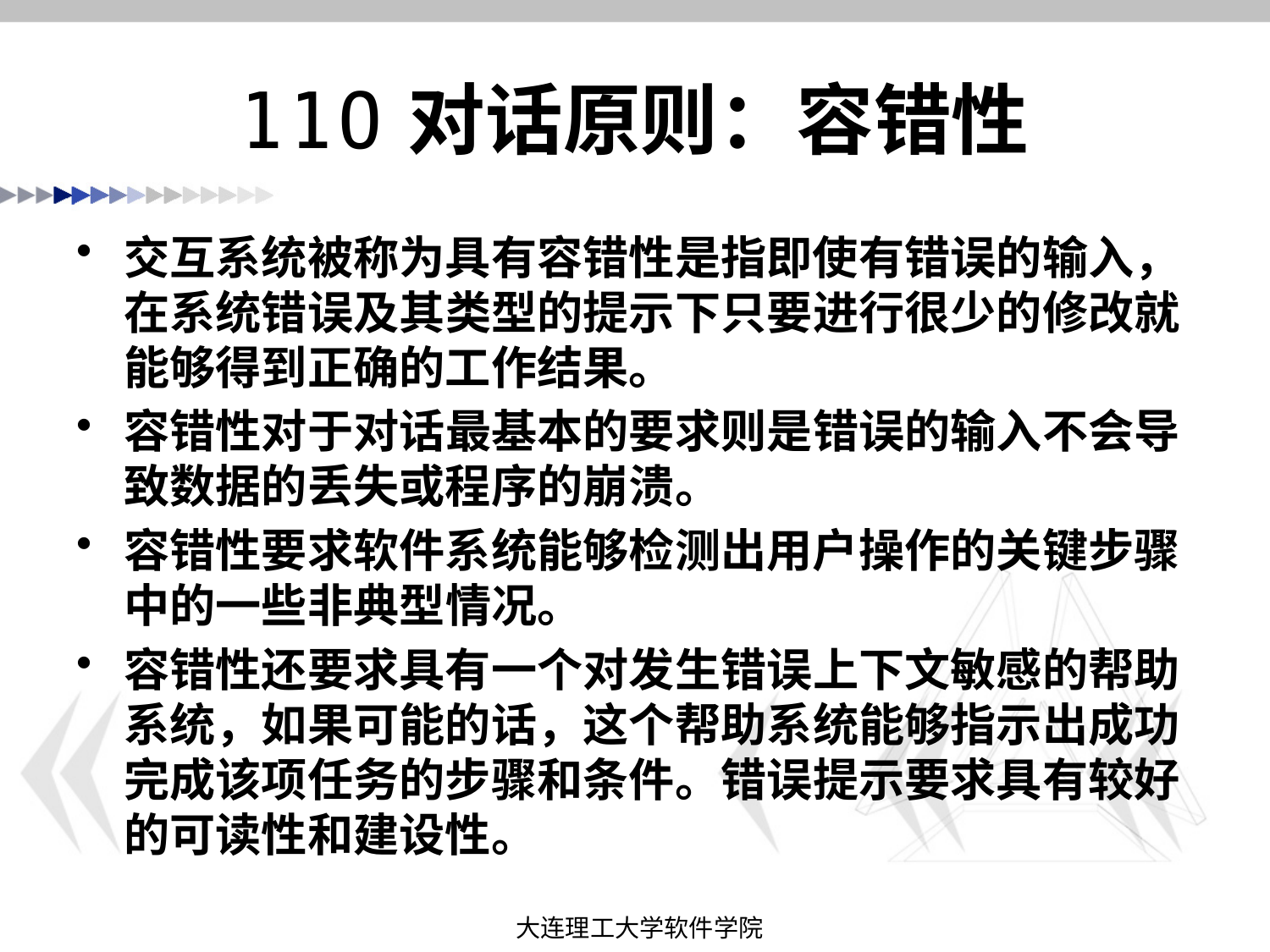

# 110对话原则：容错性
交互系统被称为具有容错性是指即使有错误的输入，在系统错误及其类型的提示下只要进行很少的修改就能够得到正确的工作结果。
容错性对于对话最基本的要求则是错误的输入不会导致数据的丢失或程序的崩溃。
容错性要求软件系统能够检测出用户操作的关键步骤中的一些非典型情况。
容错性还要求具有一个对发生错误上下文敏感的帮助系统，如果可能的话，这个帮助系统能够指示出成功完成该项任务的步骤和条件。错误提示要求具有较好的可读性和建设性。

大连理工大学软件学院
16